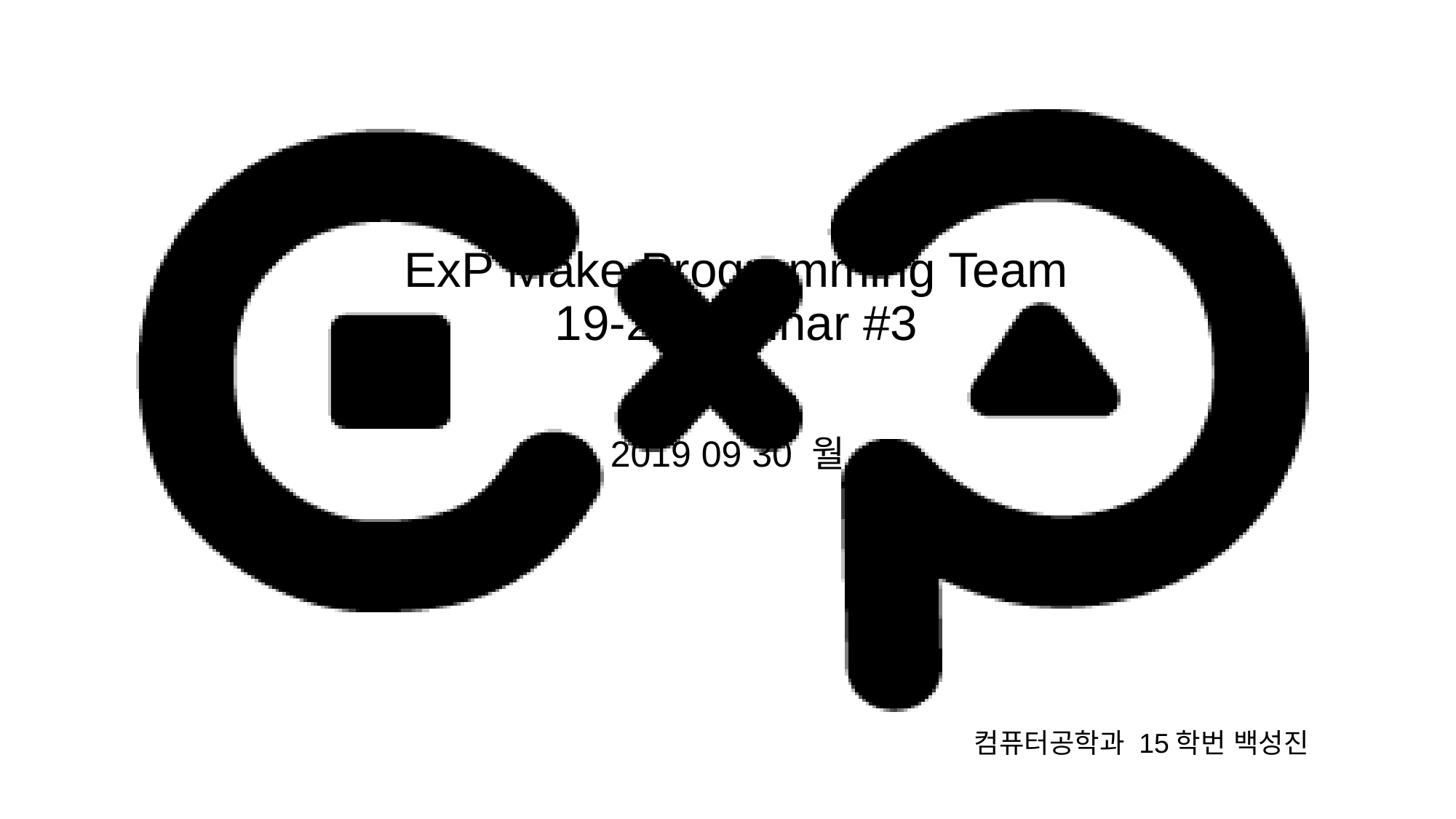

# ExP Make Programming Team 19-2 Seminar #3
2019 09 30 월
컴퓨터공학과 15학번 백성진